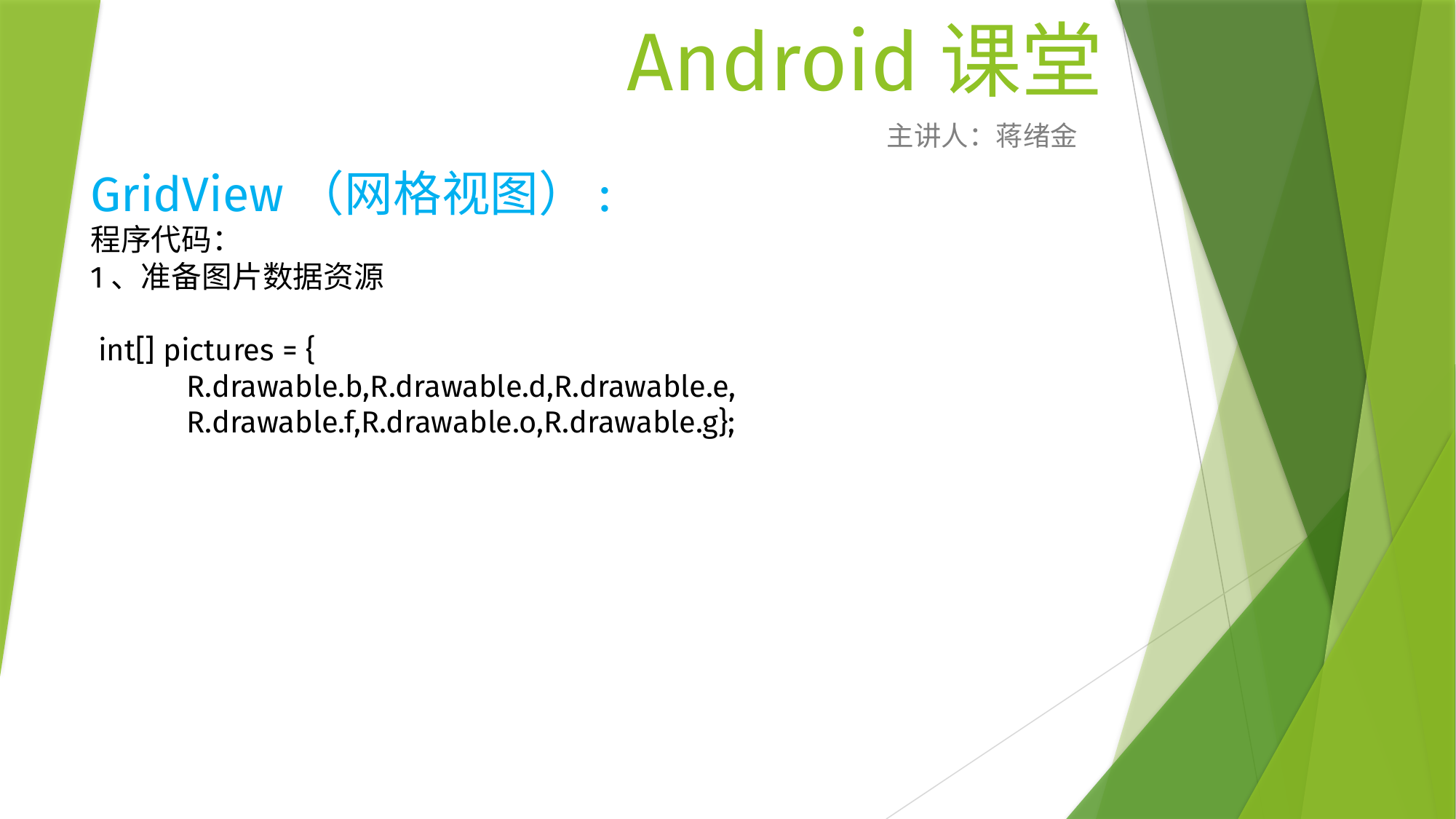

# Android课堂
主讲人：蒋绪金
GridView（网格视图）:
程序代码：
1、准备图片数据资源

 int[] pictures = {
            R.drawable.b,R.drawable.d,R.drawable.e,
            R.drawable.f,R.drawable.o,R.drawable.g};